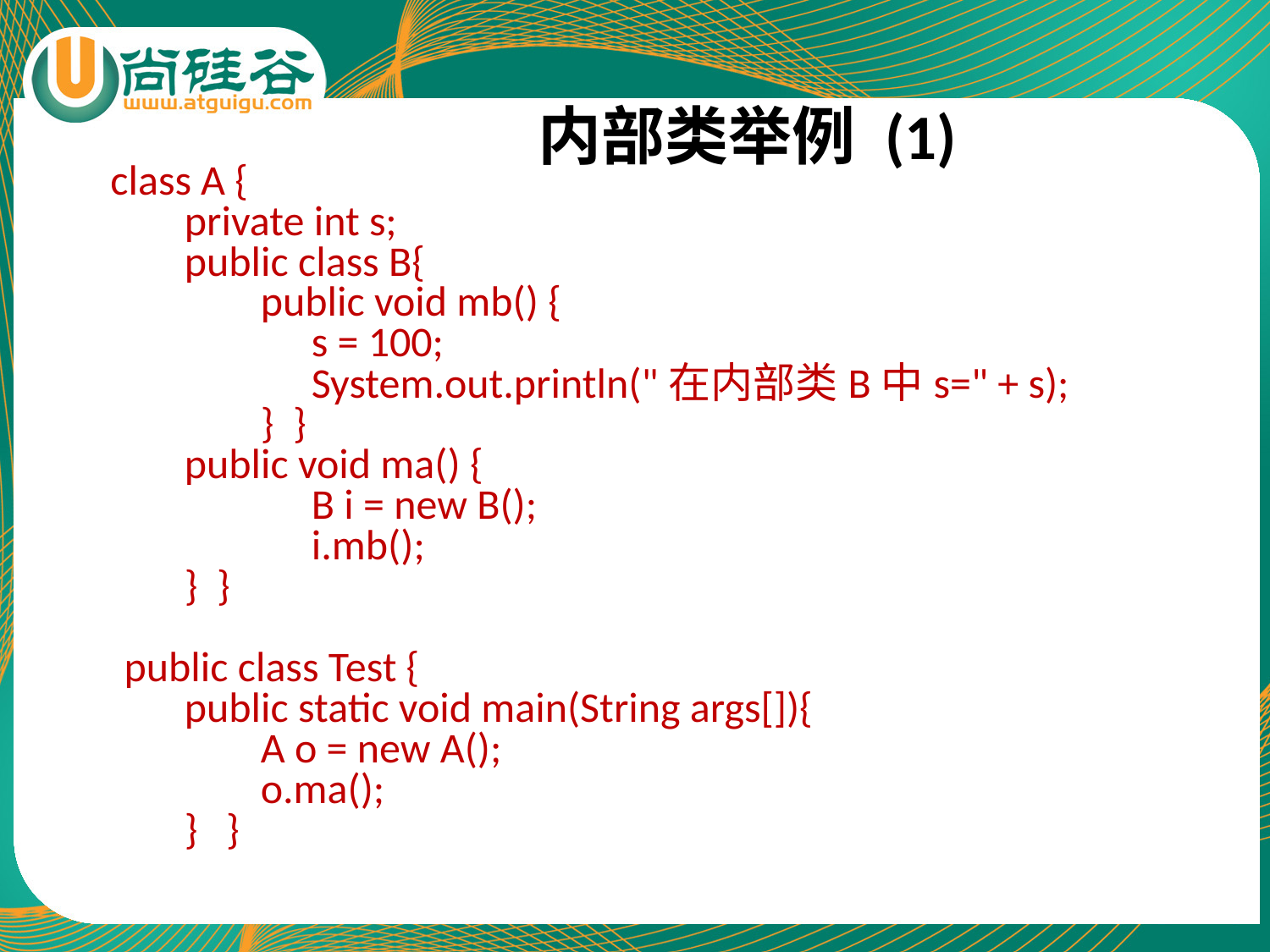

# 内部类举例 (1)
      class A {
	private int s;
	public class B{
	        public void mb() {
		s = 100;
		System.out.println("在内部类B中s=" + s);
	        }  }
	public void ma() {
		B i = new B();
		i.mb();
	}  }

       public class Test {
	public static void main(String args[]){
	        A o = new A();
	        o.ma();
	}   }